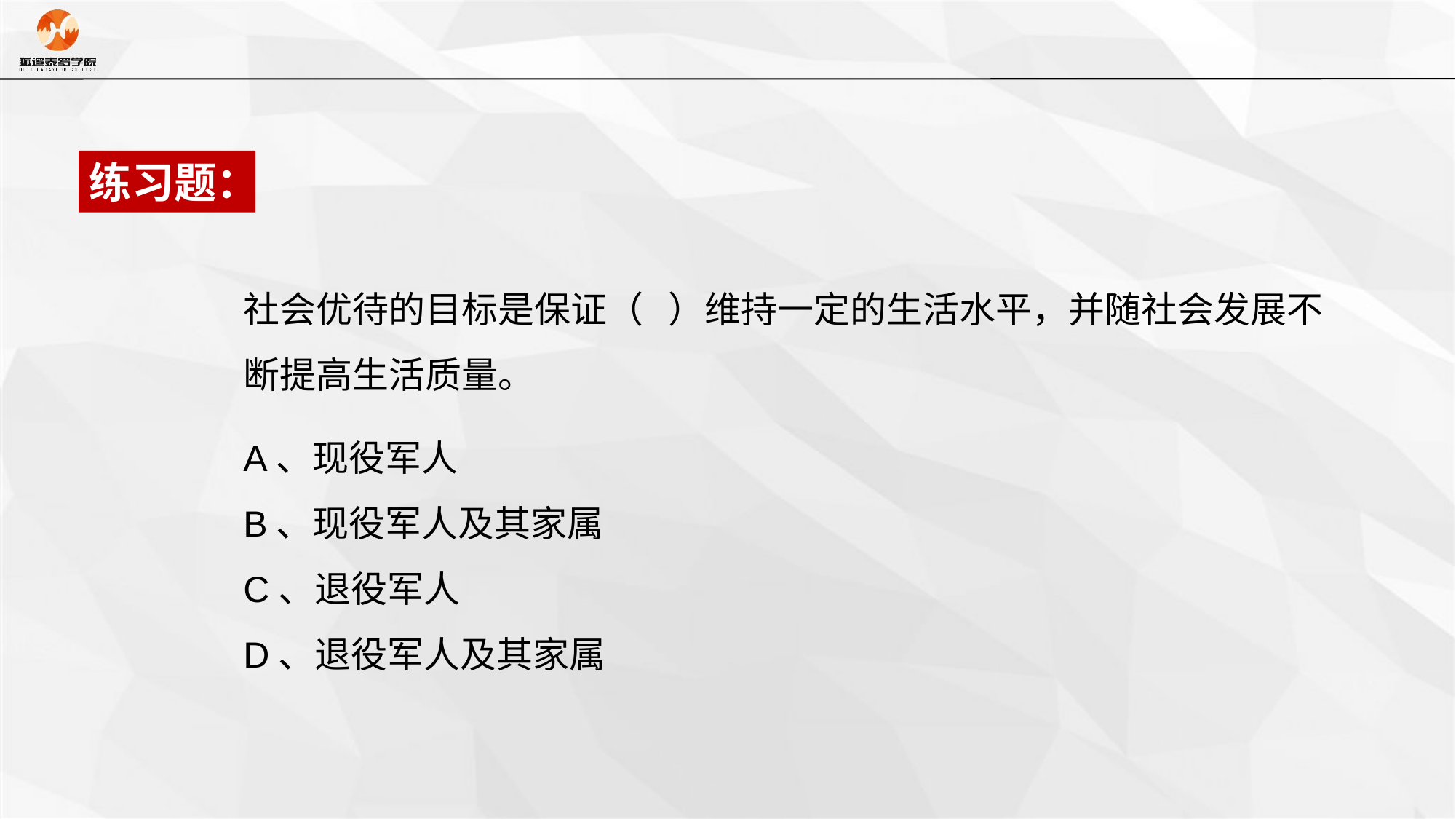

练习题：
社会优待的目标是保证（   ）维持一定的生活水平，并随社会发展不断提高生活质量。
A、现役军人
B、现役军人及其家属
C、退役军人
D、退役军人及其家属